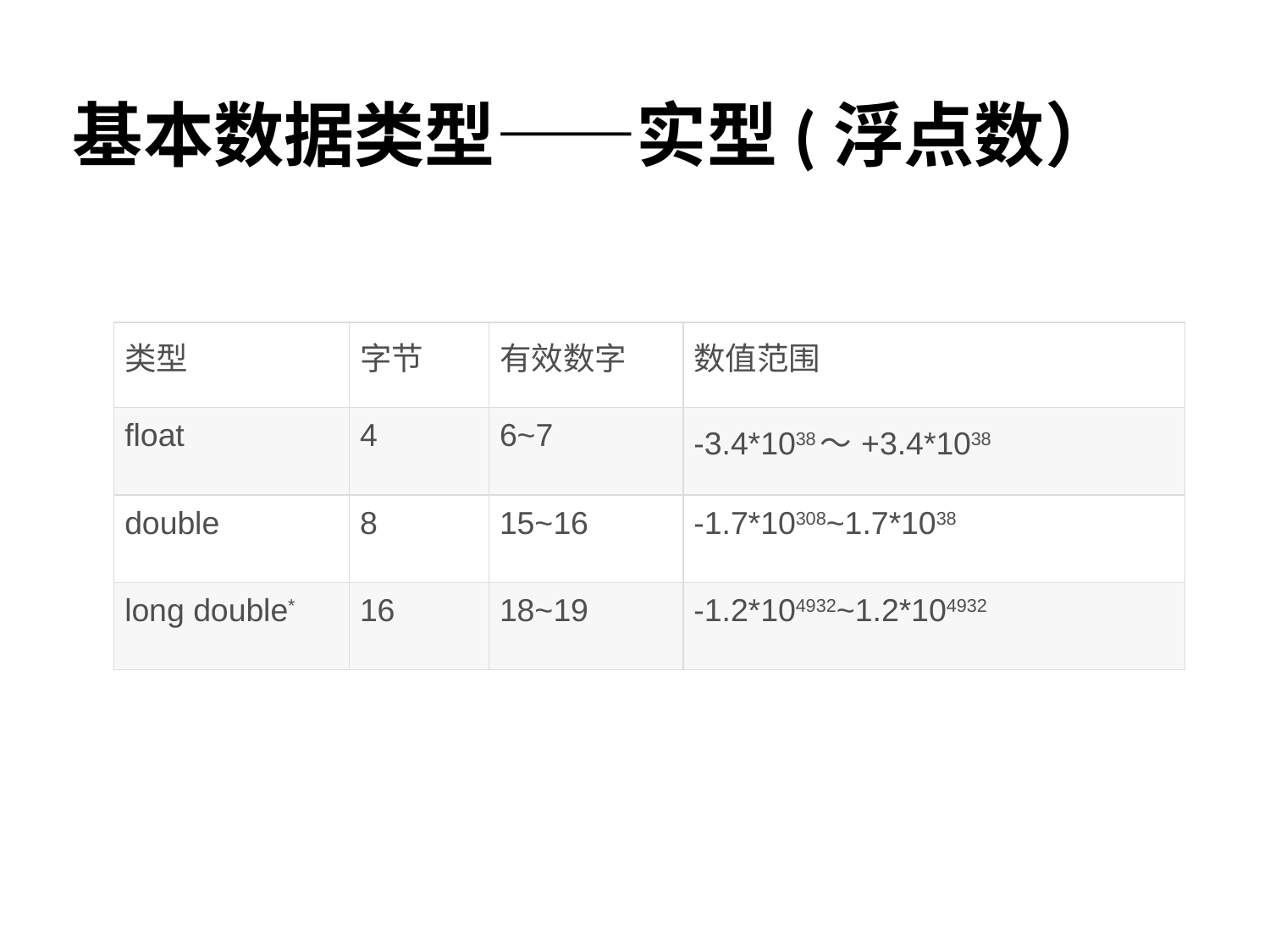

# 基本数据类型——实型(浮点数）
| 类型 | 字节 | 有效数字 | 数值范围 |
| --- | --- | --- | --- |
| float | 4 | 6~7 | -3.4\*1038～+3.4\*1038 |
| double | 8 | 15~16 | -1.7\*10308~1.7\*1038 |
| long double\* | 16 | 18~19 | -1.2\*104932~1.2\*104932 |